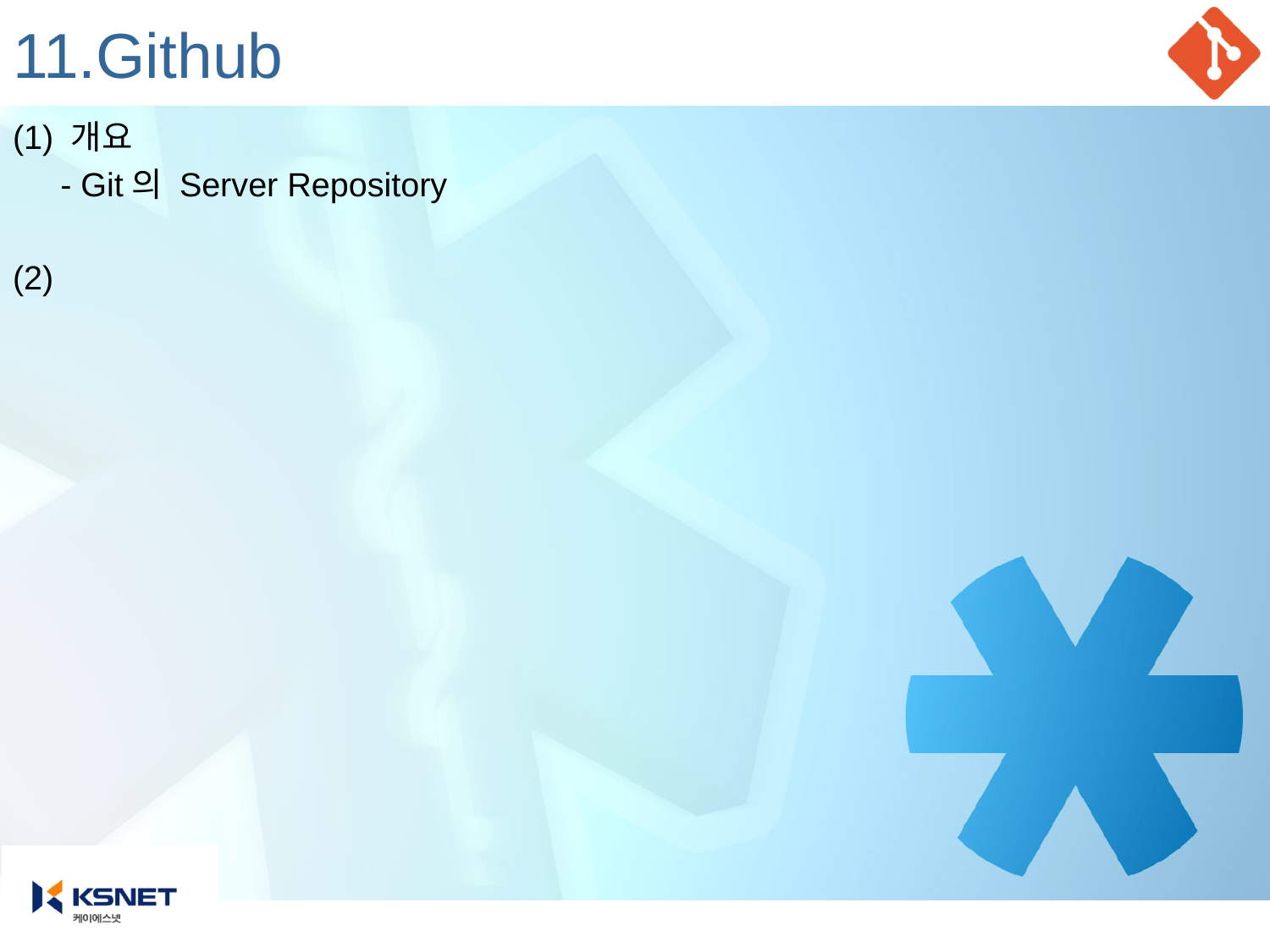

# 11.Github
(1) 개요
	- Git의 Server Repository

(2)